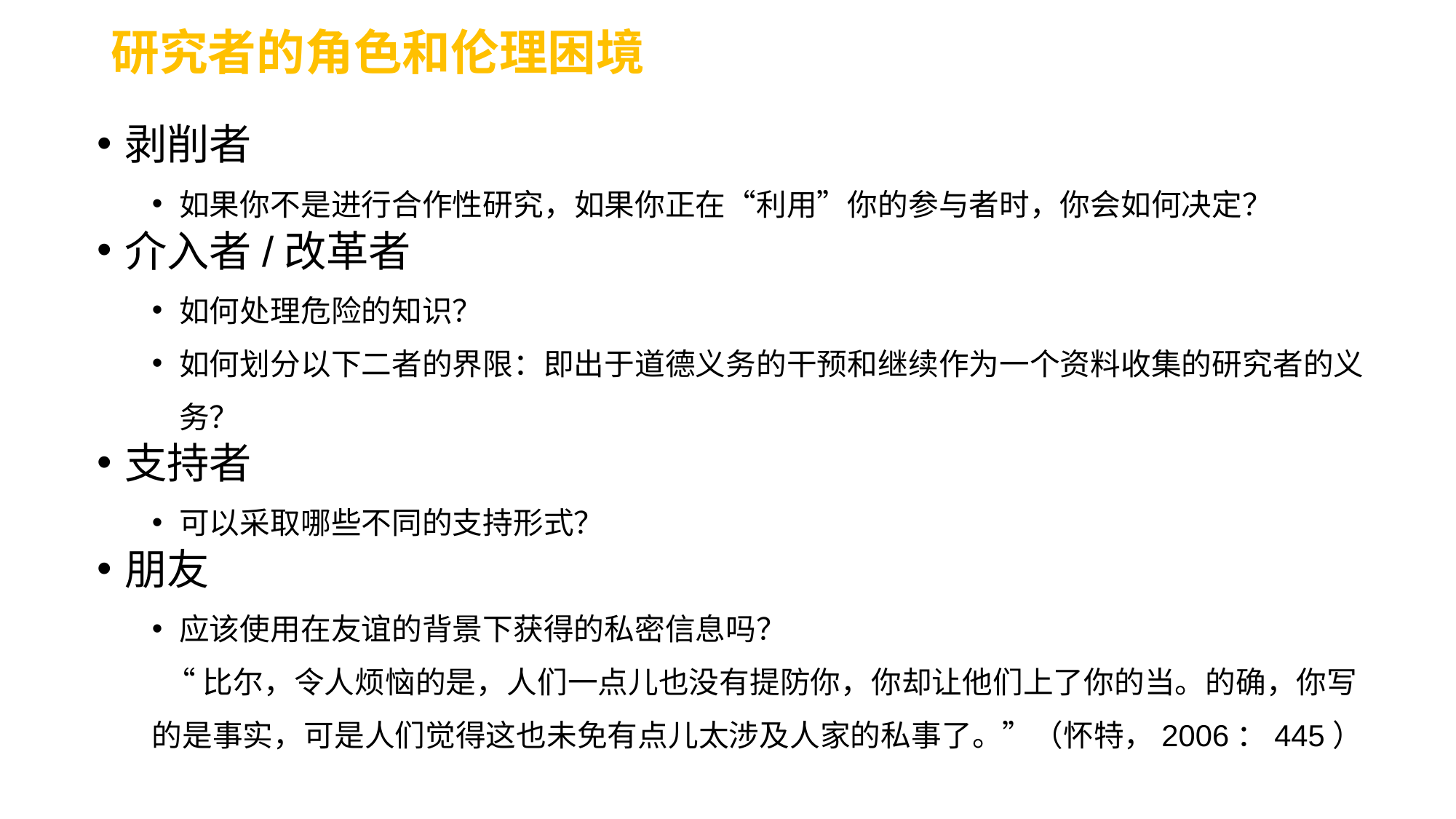

# 研究者的角色和伦理困境
剥削者
如果你不是进行合作性研究，如果你正在“利用”你的参与者时，你会如何决定？
介入者/改革者
如何处理危险的知识？
如何划分以下二者的界限：即出于道德义务的干预和继续作为一个资料收集的研究者的义务？
支持者
可以采取哪些不同的支持形式？
朋友
应该使用在友谊的背景下获得的私密信息吗？
  “比尔，令人烦恼的是，人们一点儿也没有提防你，你却让他们上了你的当。的确，你写的是事实，可是人们觉得这也未免有点儿太涉及人家的私事了。”（怀特，2006：445）